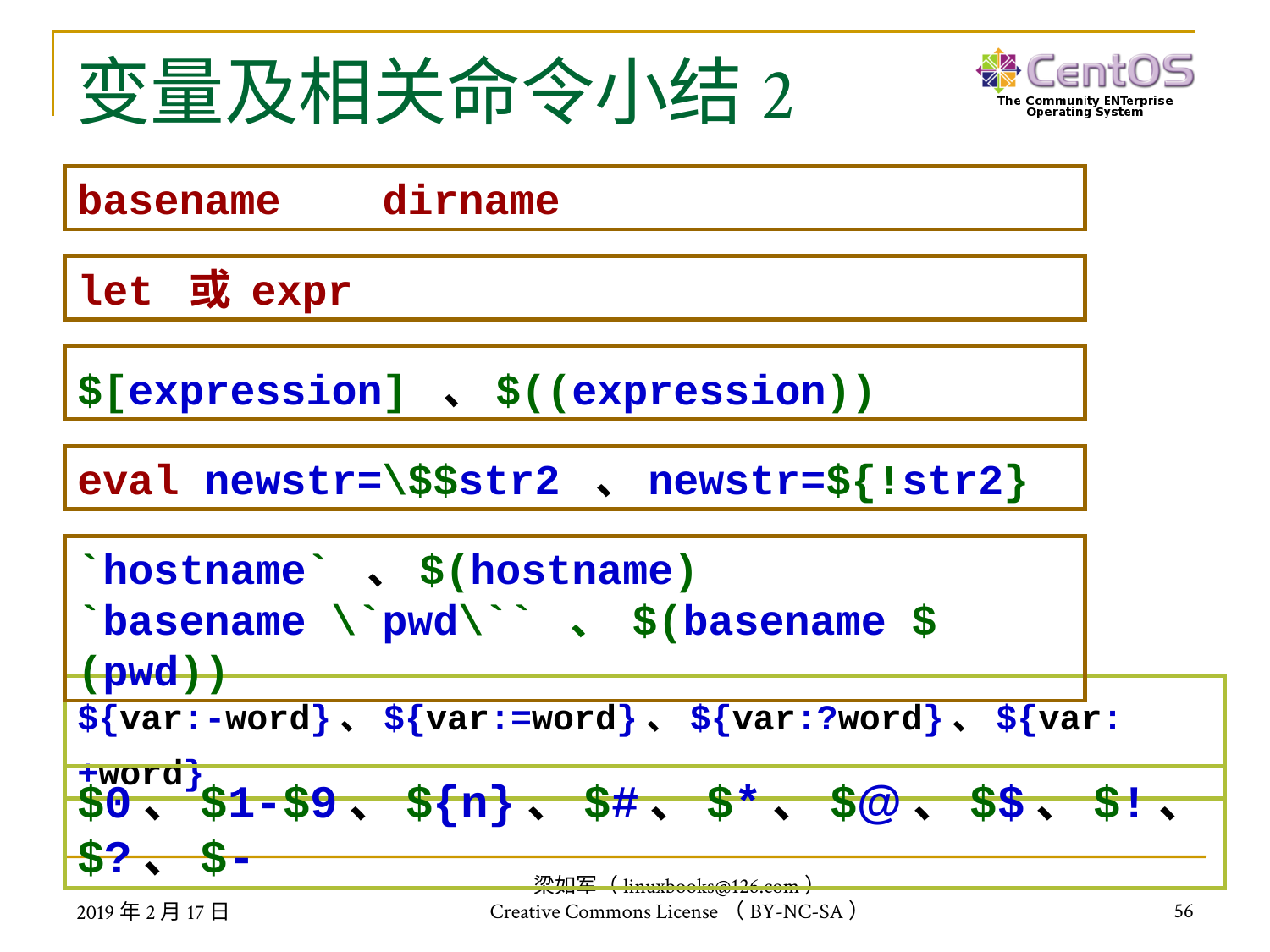

# 变量及相关命令小结2
basename    dirname
let 或 expr
$[expression] 、$((expression))
eval newstr=\$$str2 、newstr=${!str2}
`hostname` 、$(hostname)
`basename \`pwd\`` 、 $(basename $(pwd))
${var:-word}、${var:=word}、${var:?word}、${var:+word}
$0、$1-$9、${n}、$#、$*、$@、$$、$!、$?、$-
梁如军（linuxbooks@126.com）
Creative Commons License（BY-NC-SA）
2019年2月17日
56